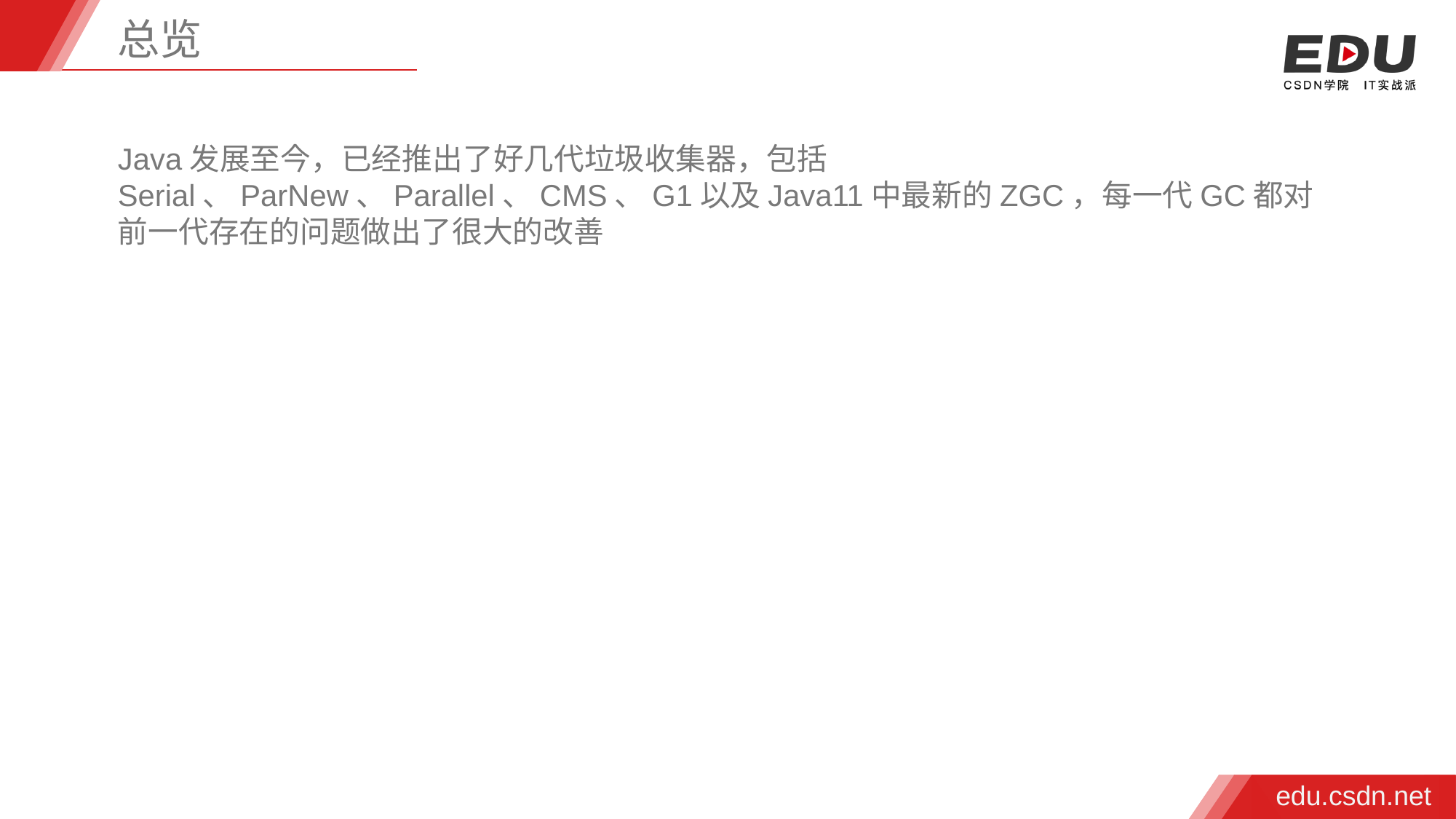

总览
Java发展至今，已经推出了好几代垃圾收集器，包括Serial、ParNew、Parallel、CMS、G1以及Java11中最新的ZGC，每一代GC都对前一代存在的问题做出了很大的改善
edu.csdn.net